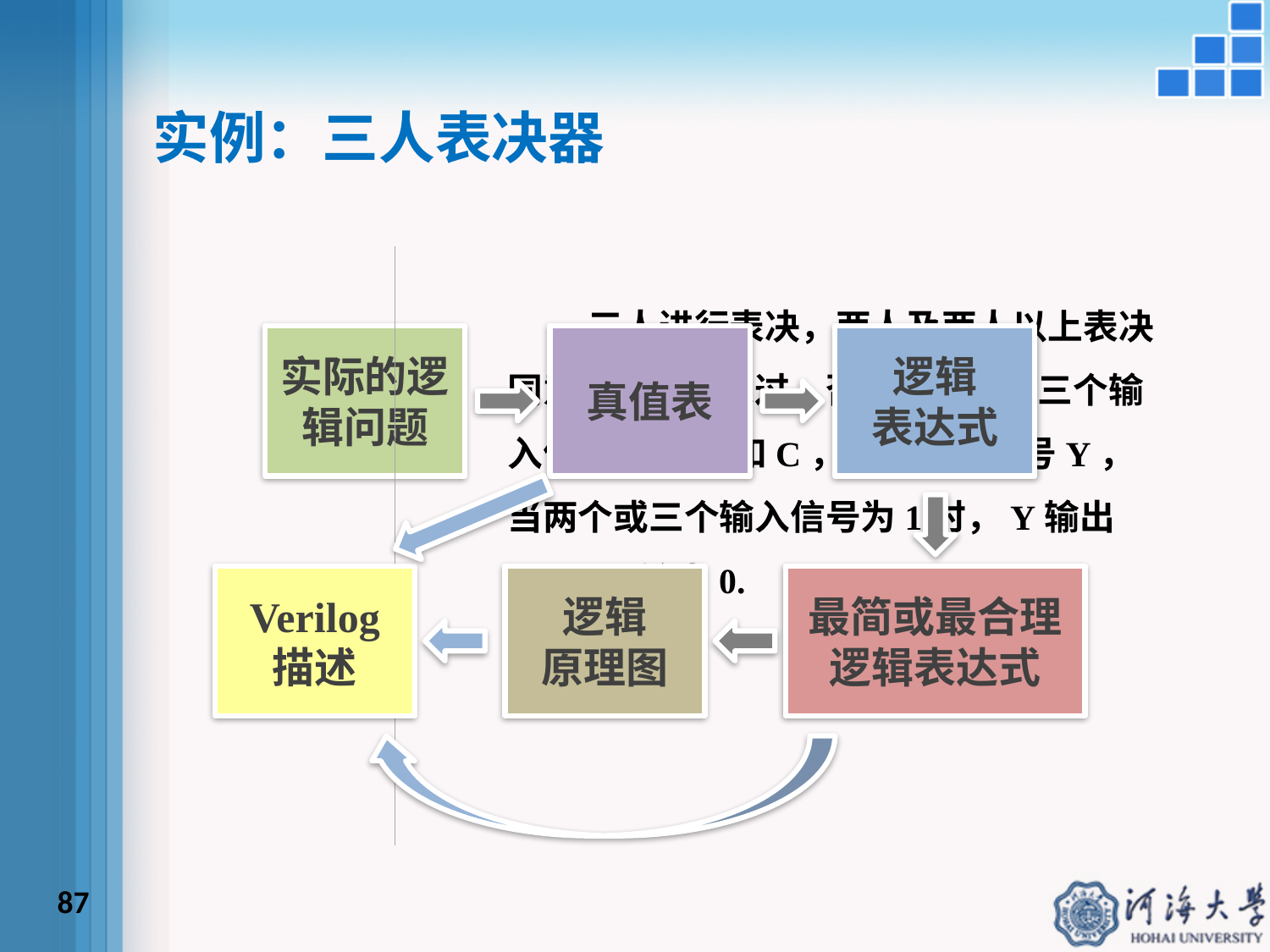

实例：三人表决器
         三人进行表决，两人及两人以上表决同意，则决议通过，否则不通过：三个输入信号A、B和C，一个输出信号Y，当两个或三个输入信号为1时，Y输出1，否则输出0.
实际的逻辑问题
真值表
逻辑
表达式

Verilog
描述
逻辑
原理图
最简或最合理逻辑表达式

87